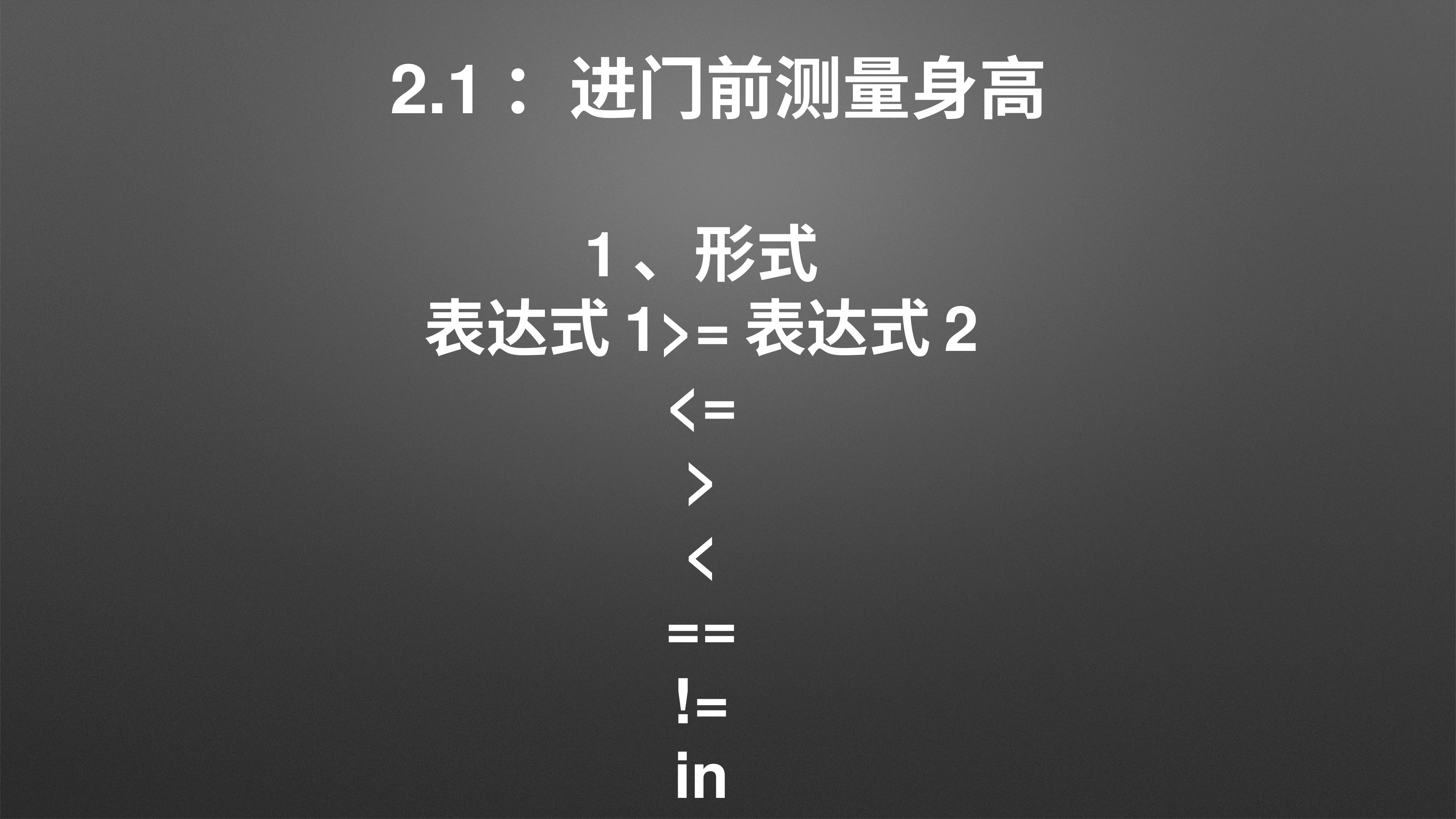

# 2.1：进门前测量身高
1、形式
表达式1>=表达式2
<=
>
<
==
!=
in